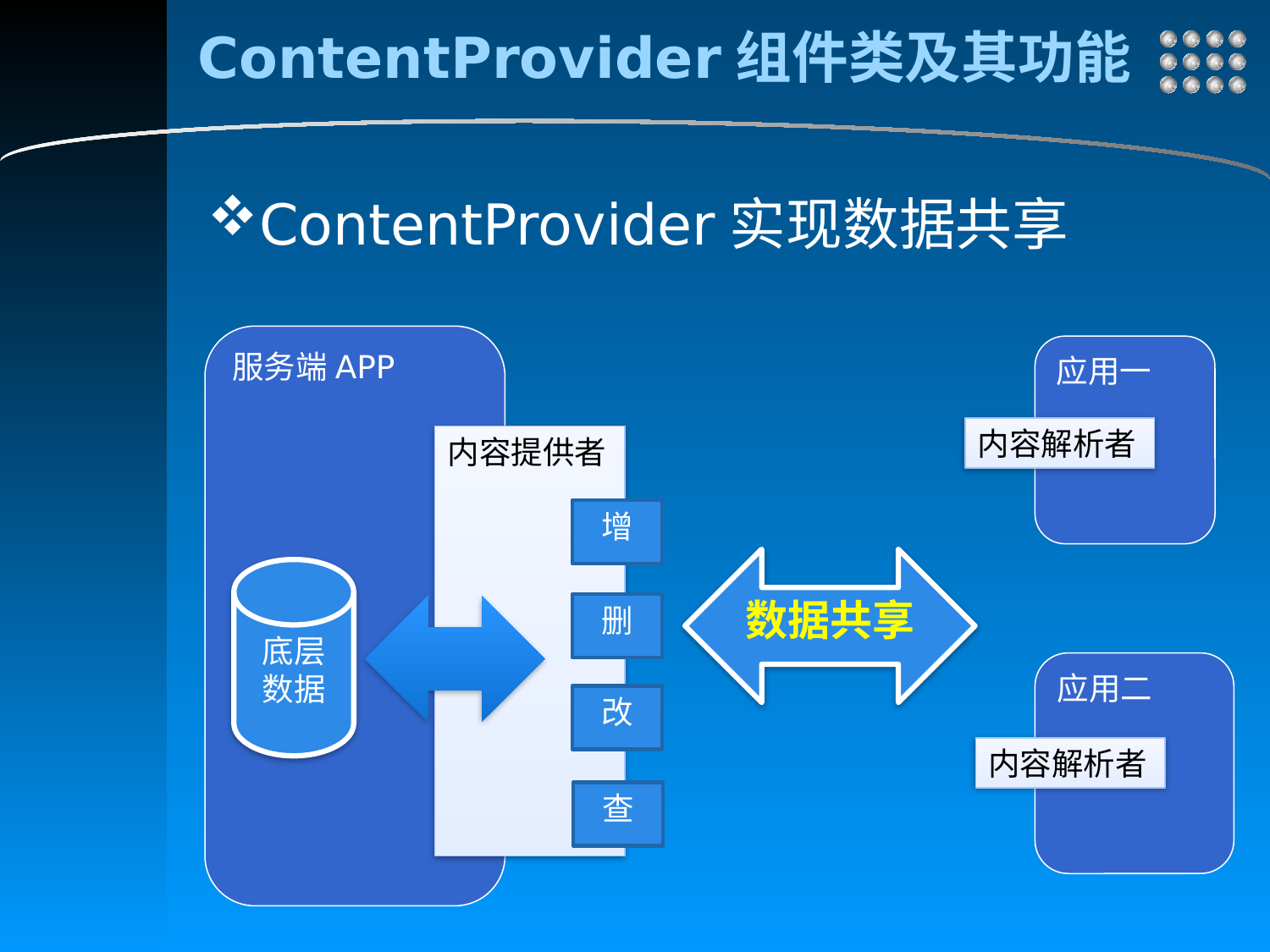

# ContentProvider组件类及其功能
ContentProvider实现数据共享
服务端APP
应用一
内容解析者
内容提供者
增
数据共享
底层数据
删

应用二
改
内容解析者
查